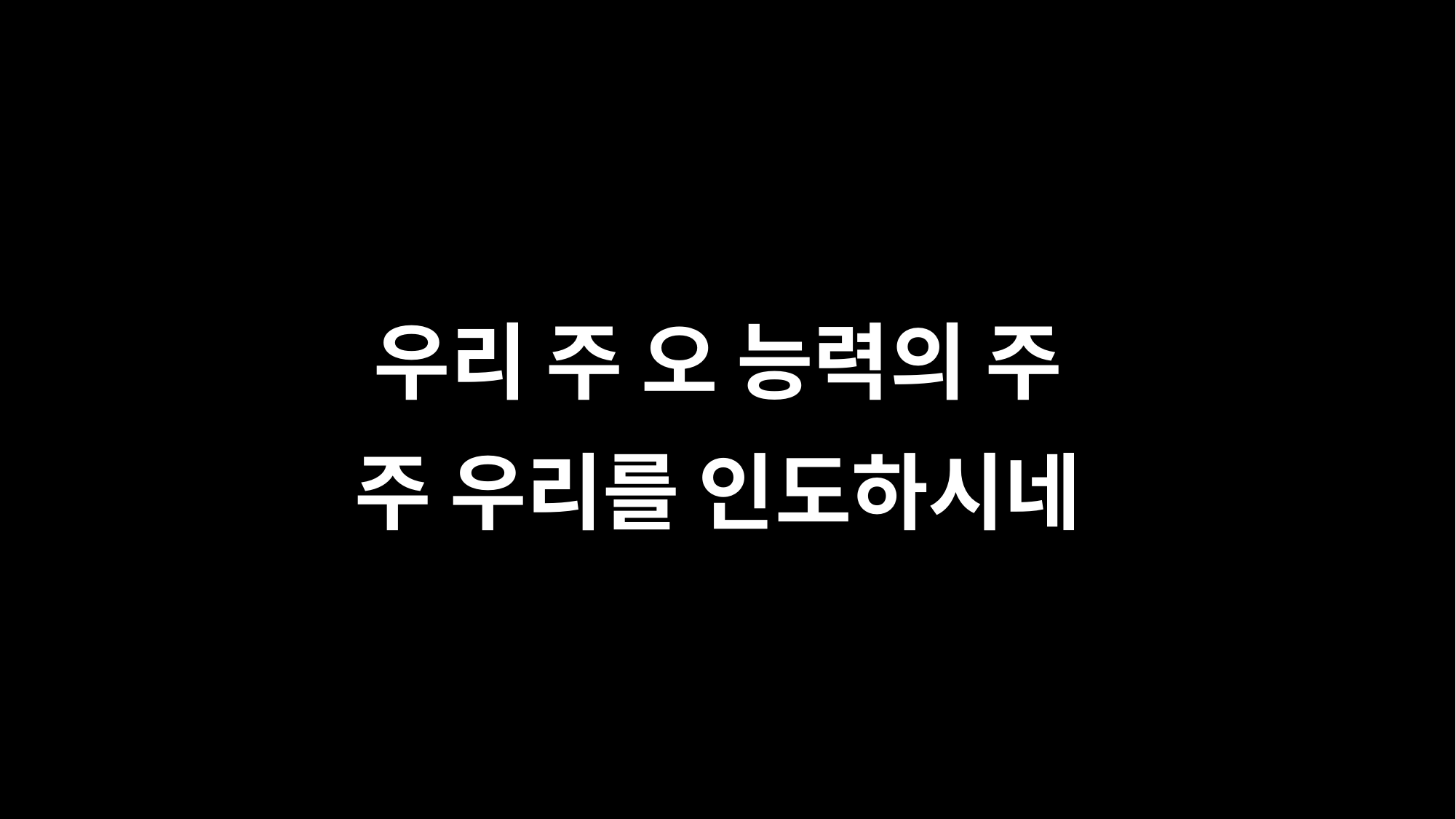

우리 주 오 능력의 주
주 우리를 인도하시네